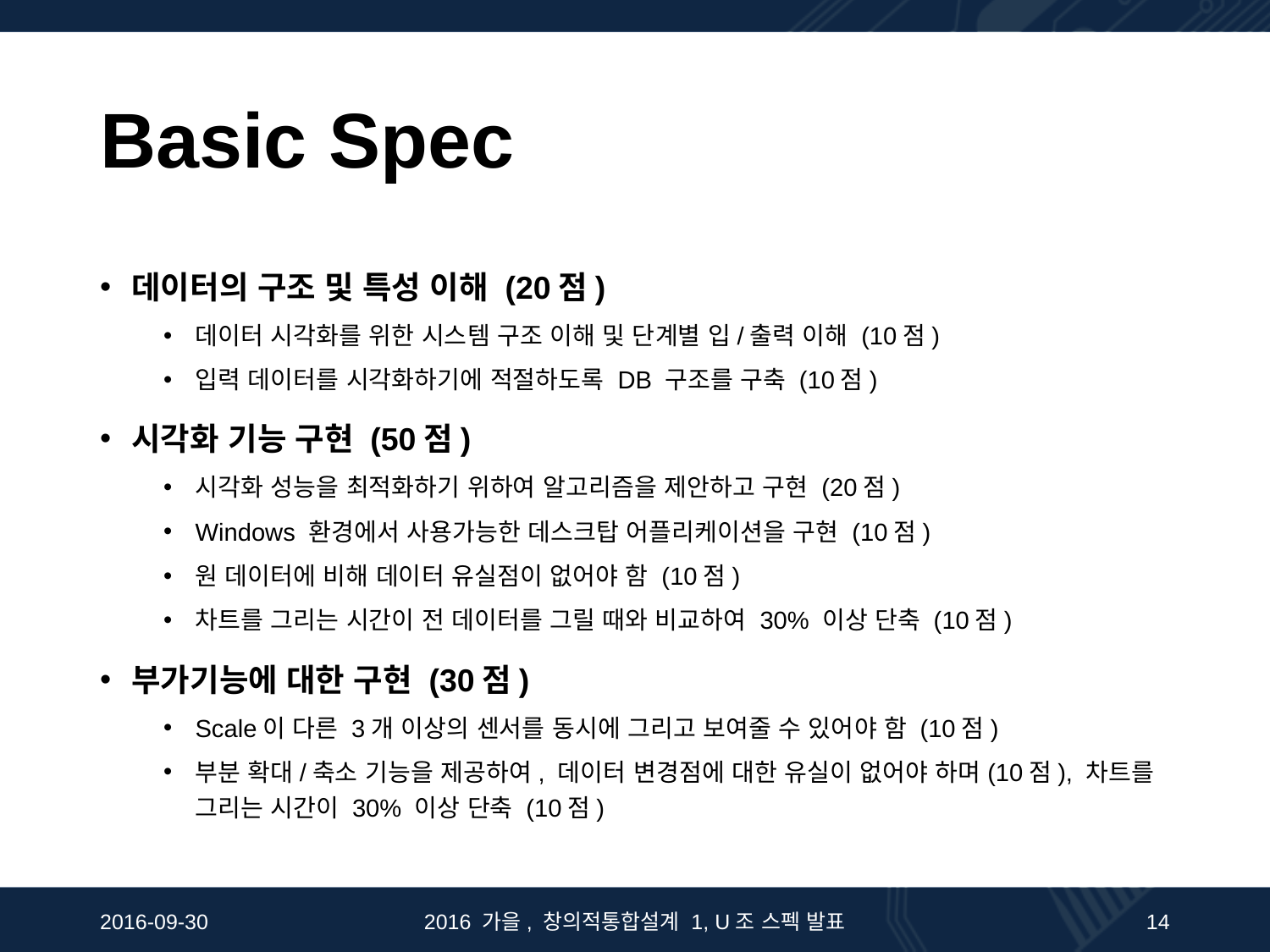

# Basic Spec
데이터의 구조 및 특성 이해 (20점)
데이터 시각화를 위한 시스템 구조 이해 및 단계별 입/출력 이해 (10점)
입력 데이터를 시각화하기에 적절하도록 DB 구조를 구축 (10점)
시각화 기능 구현 (50점)
시각화 성능을 최적화하기 위하여 알고리즘을 제안하고 구현 (20점)
Windows 환경에서 사용가능한 데스크탑 어플리케이션을 구현 (10점)
원 데이터에 비해 데이터 유실점이 없어야 함 (10점)
차트를 그리는 시간이 전 데이터를 그릴 때와 비교하여 30% 이상 단축 (10점)
부가기능에 대한 구현 (30점)
Scale이 다른 3개 이상의 센서를 동시에 그리고 보여줄 수 있어야 함 (10점)
부분 확대/축소 기능을 제공하여, 데이터 변경점에 대한 유실이 없어야 하며(10점), 차트를 그리는 시간이 30% 이상 단축 (10점)
2016-09-30
2016 가을, 창의적통합설계 1, U조 스펙 발표
14